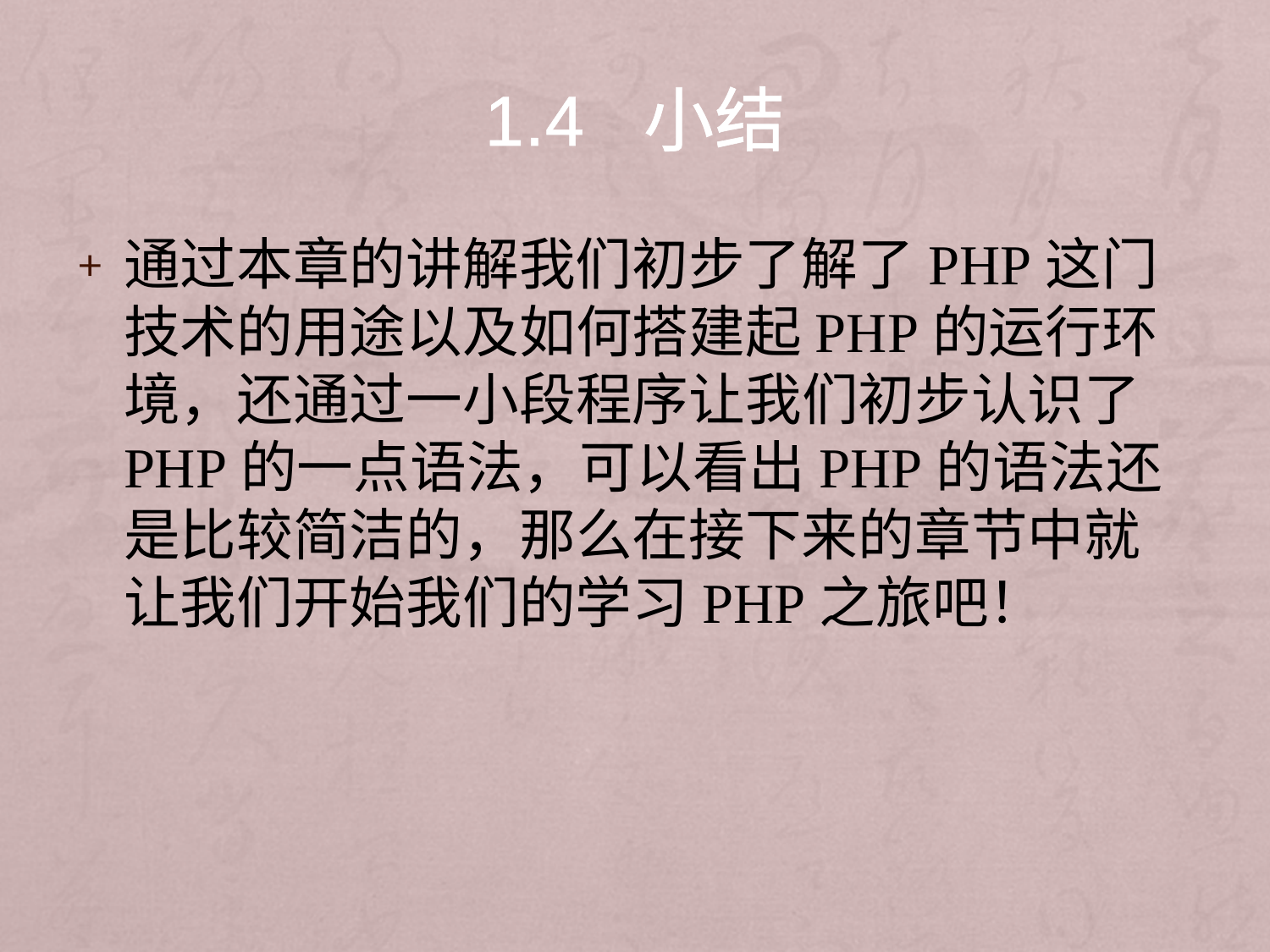

# 1.4  小结
通过本章的讲解我们初步了解了PHP这门技术的用途以及如何搭建起PHP的运行环境，还通过一小段程序让我们初步认识了PHP的一点语法，可以看出PHP的语法还是比较简洁的，那么在接下来的章节中就让我们开始我们的学习PHP之旅吧！